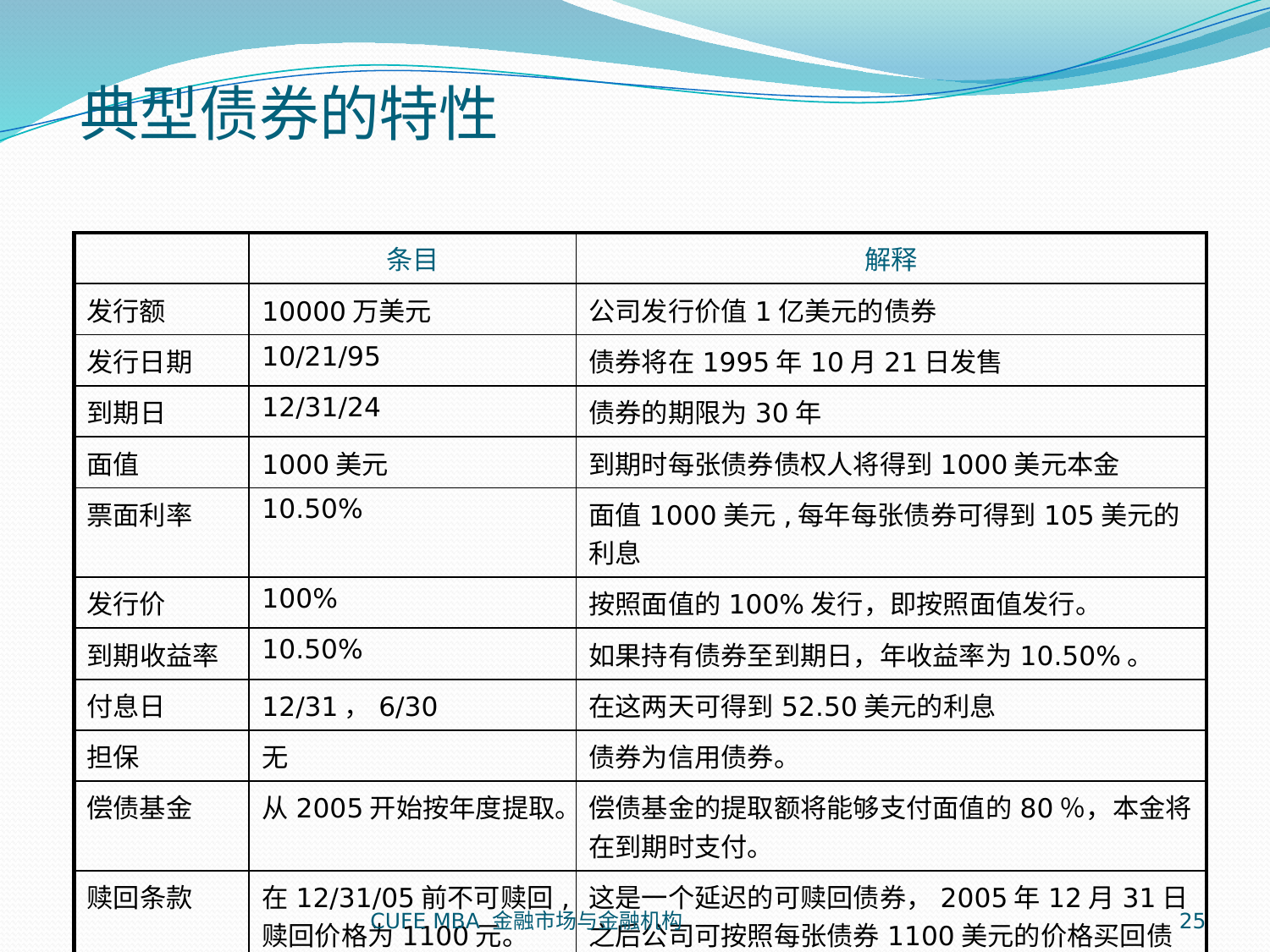

# 典型债券的特性
|  | 条目 | 解释 |
| --- | --- | --- |
| 发行额 | 10000万美元 | 公司发行价值1亿美元的债券 |
| 发行日期 | 10/21/95 | 债券将在1995年10月21日发售 |
| 到期日 | 12/31/24 | 债券的期限为30年 |
| 面值 | 1000美元 | 到期时每张债券债权人将得到1000美元本金 |
| 票面利率 | 10.50% | 面值1000美元,每年每张债券可得到105美元的利息 |
| 发行价 | 100% | 按照面值的100%发行，即按照面值发行。 |
| 到期收益率 | 10.50% | 如果持有债券至到期日，年收益率为10.50%。 |
| 付息日 | 12/31，6/30 | 在这两天可得到52.50美元的利息 |
| 担保 | 无 | 债券为信用债券。 |
| 偿债基金 | 从2005开始按年度提取。 | 偿债基金的提取额将能够支付面值的80％，本金将在到期时支付。 |
| 赎回条款 | 在12/31/05前不可赎回,赎回价格为1100元。 | 这是一个延迟的可赎回债券，2005年12月31日之后公司可按照每张债券1100美元的价格买回债券。 |
| 债券级别 | Moody’s Aaa | Moody公司的最高级别，违约风险最低。 |
CUFE MBA 金融市场与金融机构
25